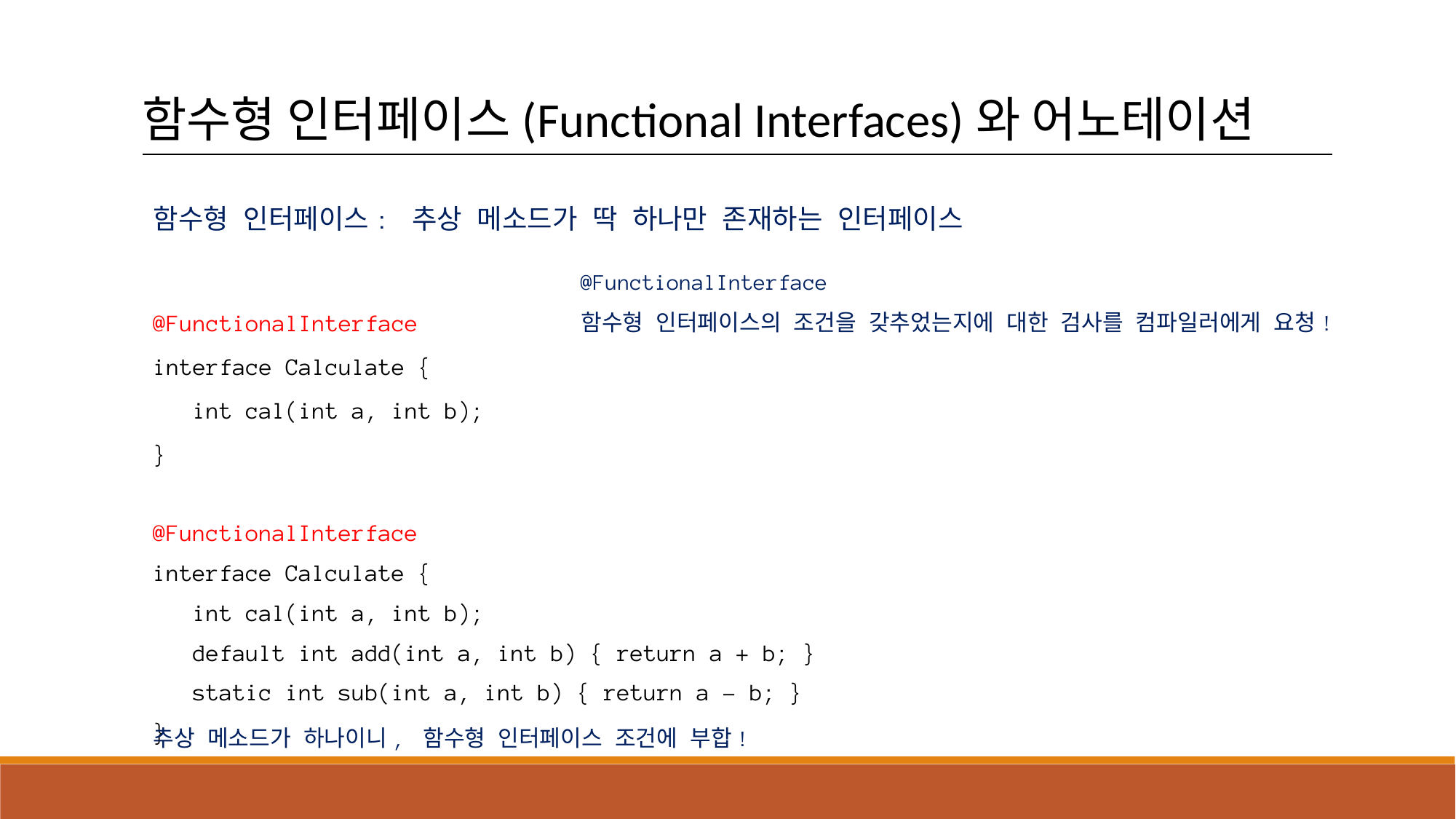

함수형 인터페이스(Functional Interfaces)와 어노테이션
함수형 인터페이스: 추상 메소드가 딱 하나만 존재하는 인터페이스
@FunctionalInterface
함수형 인터페이스의 조건을 갖추었는지에 대한 검사를 컴파일러에게 요청!
@FunctionalInterface
interface Calculate {
   int cal(int a, int b);
}
@FunctionalInterface
interface Calculate {
   int cal(int a, int b);
   default int add(int a, int b) { return a + b; }
   static int sub(int a, int b) { return a - b; }
}
추상 메소드가 하나이니, 함수형 인터페이스 조건에 부합!